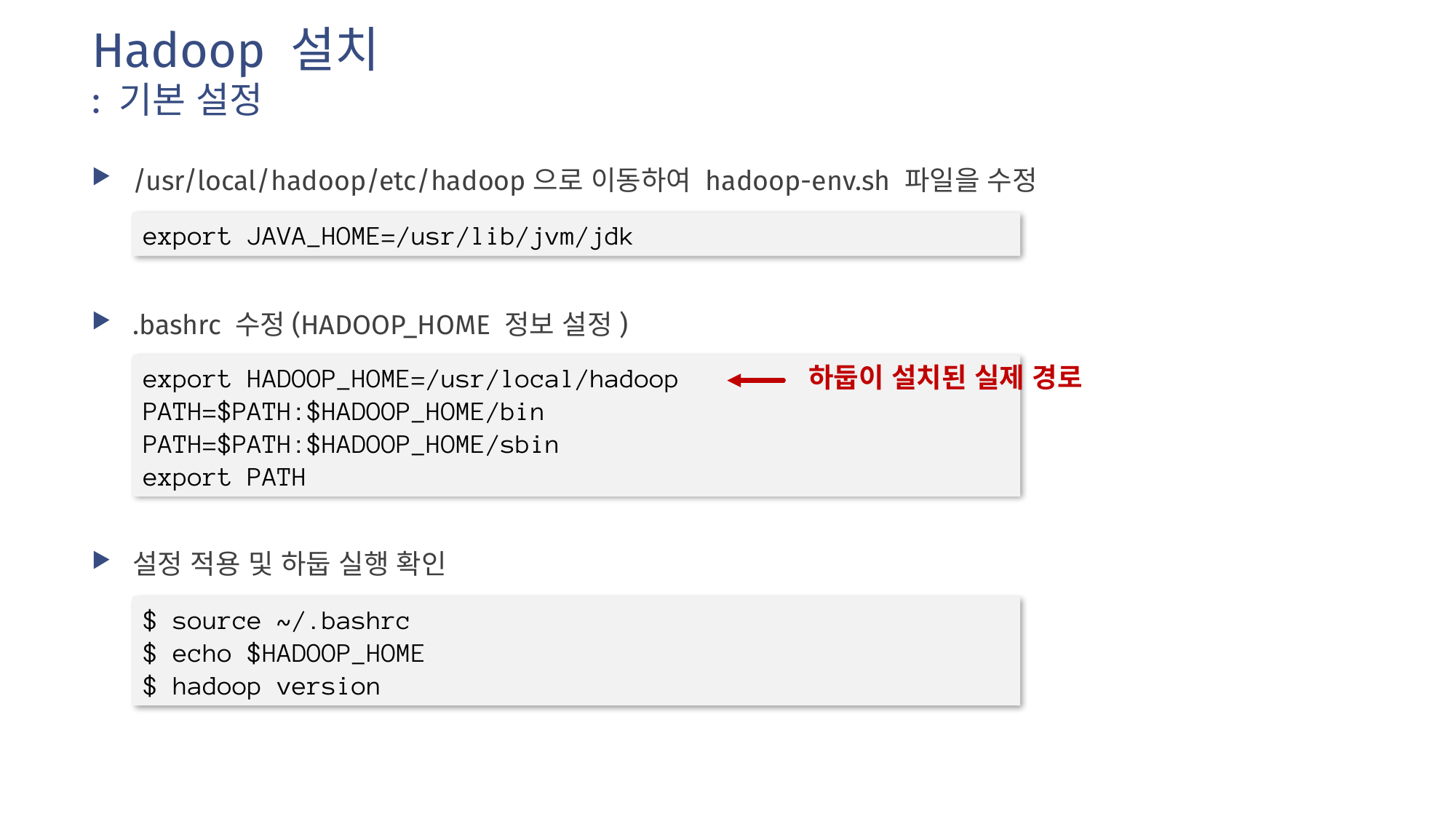

# Hadoop 설치 : 기본 설정
/usr/local/hadoop/etc/hadoop으로 이동하여 hadoop-env.sh 파일을 수정

.bashrc 수정(HADOOP_HOME 정보 설정)

설정 적용 및 하둡 실행 확인
export JAVA_HOME=/usr/lib/jvm/jdk
export HADOOP_HOME=/usr/local/hadoop
PATH=$PATH:$HADOOP_HOME/bin
PATH=$PATH:$HADOOP_HOME/sbin
export PATH
하둡이 설치된 실제 경로
$ source ~/.bashrc
$ echo $HADOOP_HOME
$ hadoop version